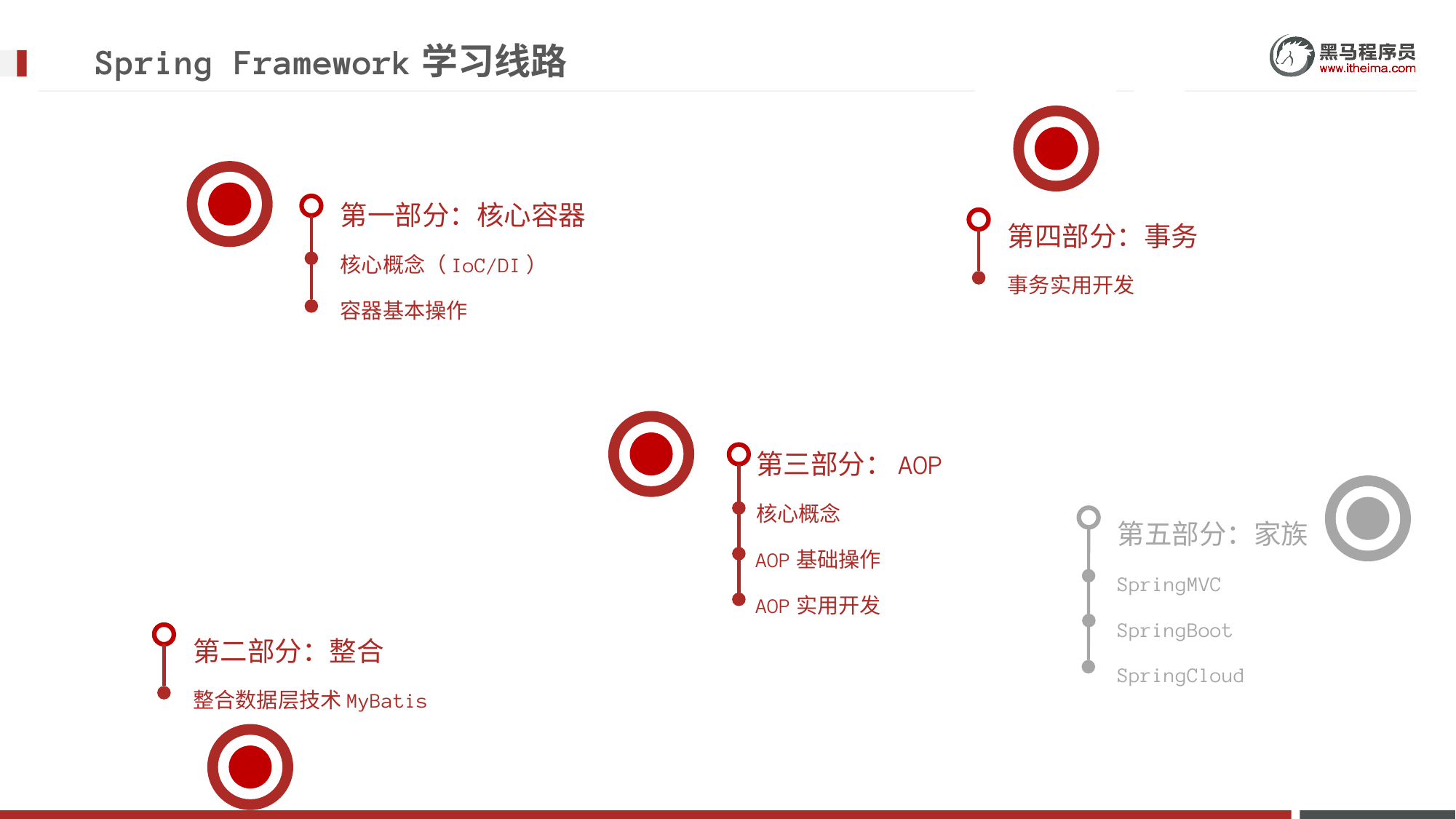

# Spring Framework学习线路

第一部分：核心容器
核心概念（IoC/DI）
容器基本操作

第四部分：事务
事务实用开发

第三部分：AOP
核心概念
AOP基础操作
AOP实用开发

第五部分：家族
SpringMVC
SpringBoot
SpringCloud

第二部分：整合
整合数据层技术MyBatis